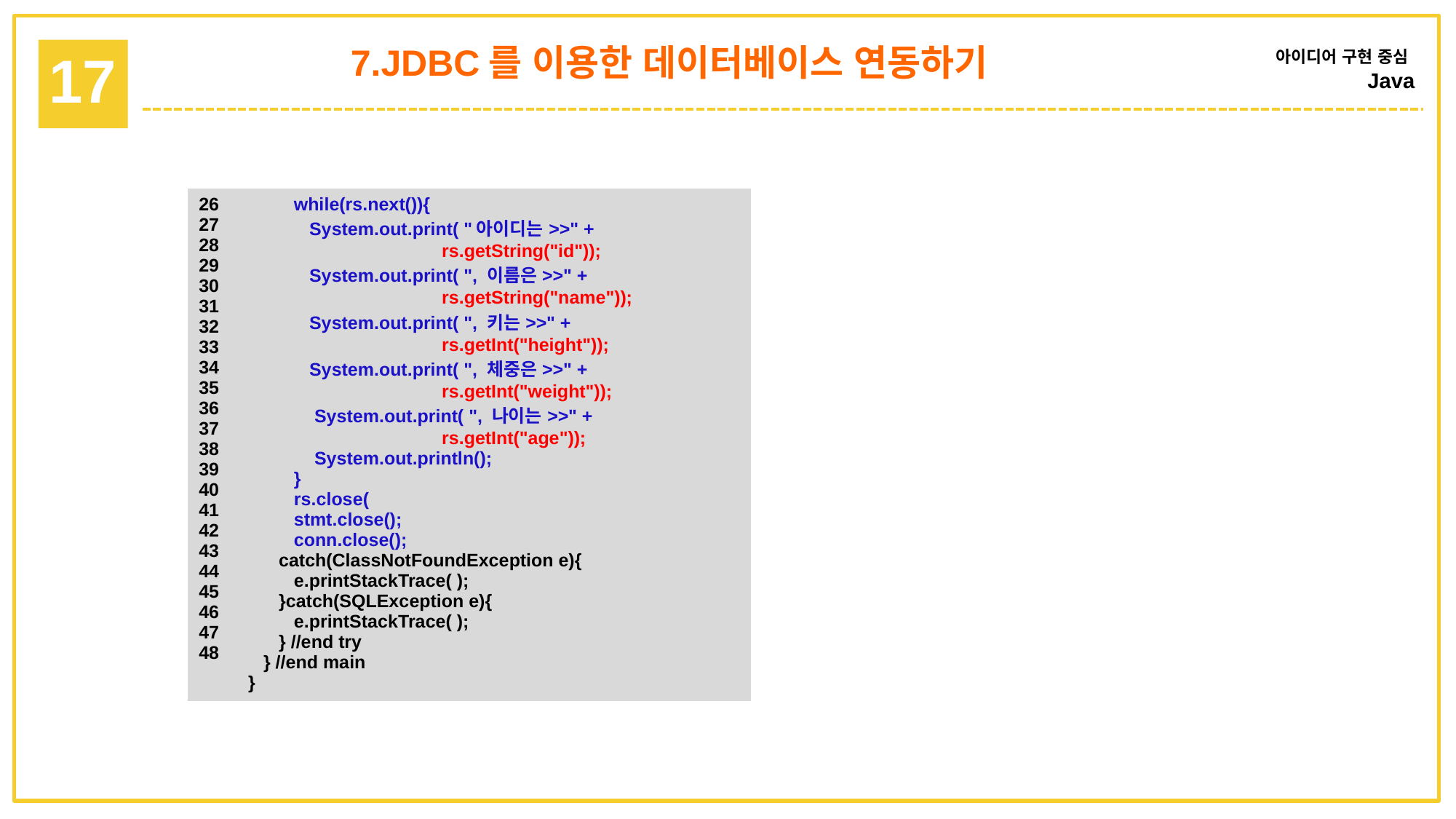

7.JDBC를 이용한 데이터베이스 연동하기
아이디어 구현 중심
Java
17

|  |  |
| --- | --- |
| 26 27 28 29 30 31 32 33 34 35 36 37 38 39 40 41 42 43 44 45 46 47 48 | while(rs.next()){ System.out.print( "아이디는>>" + rs.getString("id")); System.out.print( ", 이름은>>" + rs.getString("name")); System.out.print( ", 키는>>" + rs.getInt("height")); System.out.print( ", 체중은>>" + rs.getInt("weight")); System.out.print( ", 나이는>>" + rs.getInt("age")); System.out.println(); } rs.close( stmt.close(); conn.close(); catch(ClassNotFoundException e){ e.printStackTrace( ); }catch(SQLException e){ e.printStackTrace( ); } //end try } //end main } |